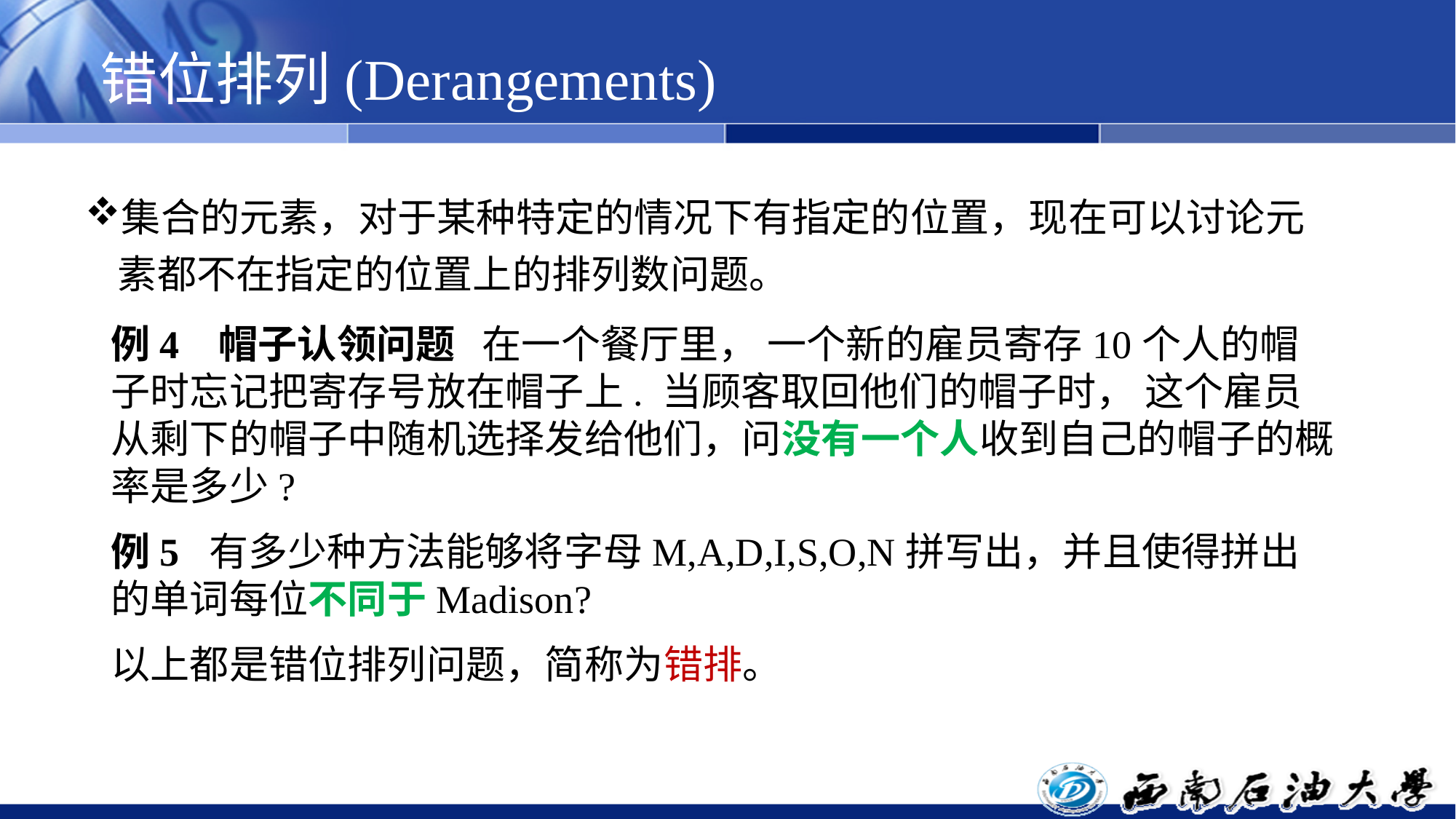

# 错位排列(Derangements)
集合的元素，对于某种特定的情况下有指定的位置，现在可以讨论元素都不在指定的位置上的排列数问题。
例4   帽子认领问题   在一个餐厅里， 一个新的雇员寄存10个人的帽子时忘记把寄存号放在帽子上. 当顾客取回他们的帽子时， 这个雇员从剩下的帽子中随机选择发给他们，问没有一个人收到自己的帽子的概率是多少?
例5  有多少种方法能够将字母M,A,D,I,S,O,N拼写出，并且使得拼出的单词每位不同于Madison?
以上都是错位排列问题，简称为错排。